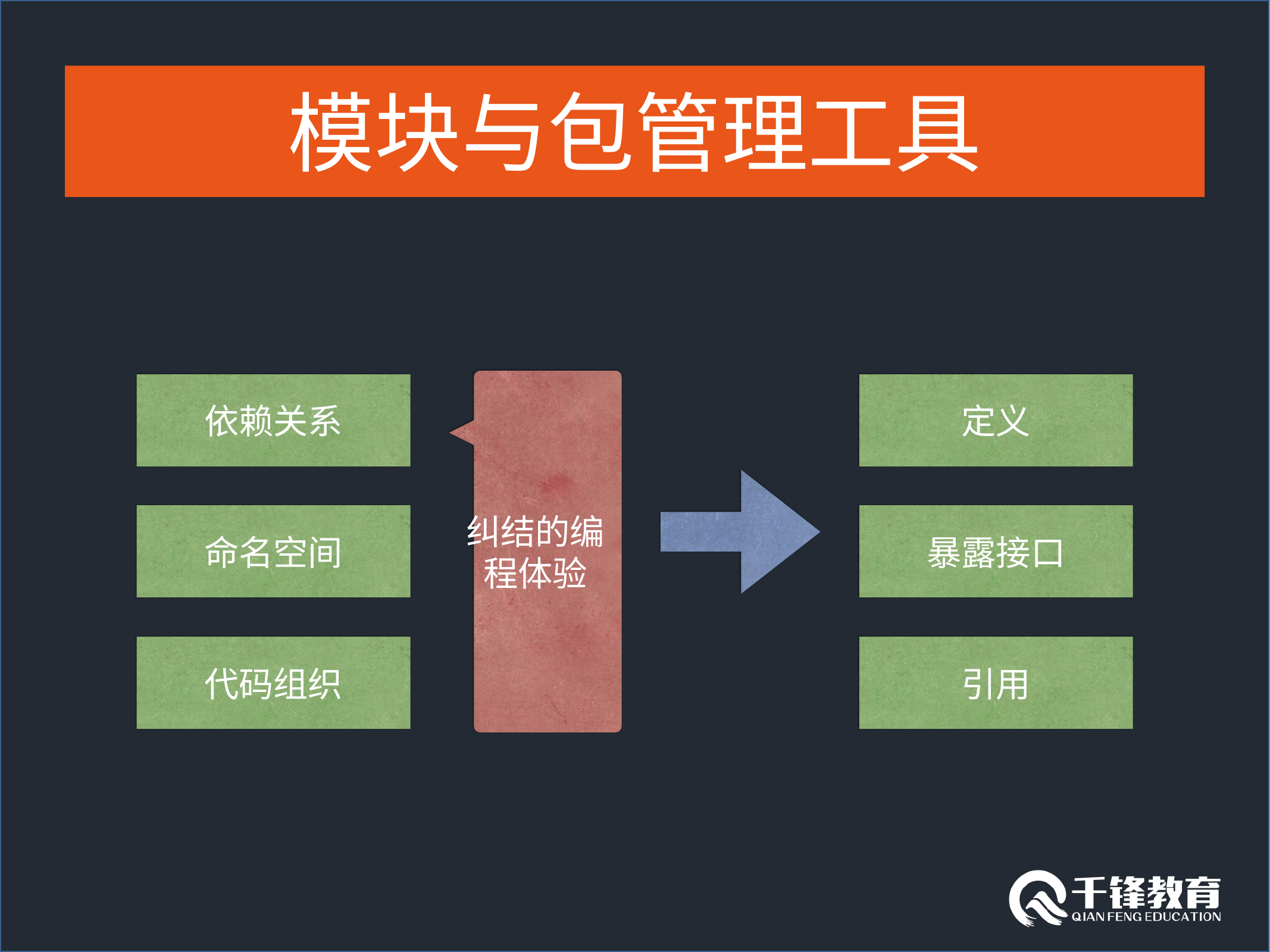

#
模块与包管理工具
纠结的编程体验
依赖关系
定义

命名空间
暴露接口
代码组织
引用